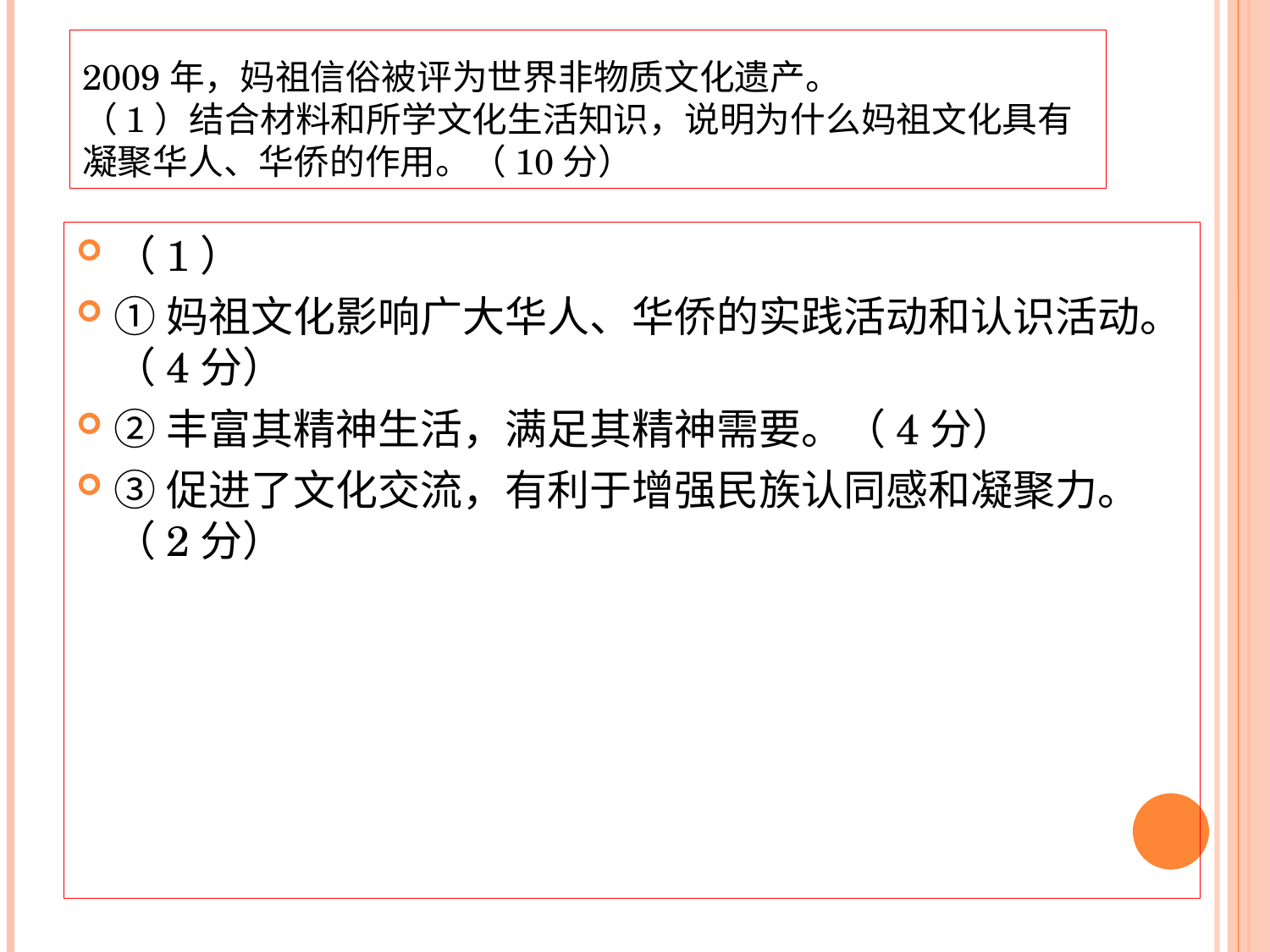

2009年，妈祖信俗被评为世界非物质文化遗产。
（1）结合材料和所学文化生活知识，说明为什么妈祖文化具有凝聚华人、华侨的作用。（10分）
（1）
①妈祖文化影响广大华人、华侨的实践活动和认识活动。（4分）
②丰富其精神生活，满足其精神需要。（4分）
③促进了文化交流，有利于增强民族认同感和凝聚力。（2分）